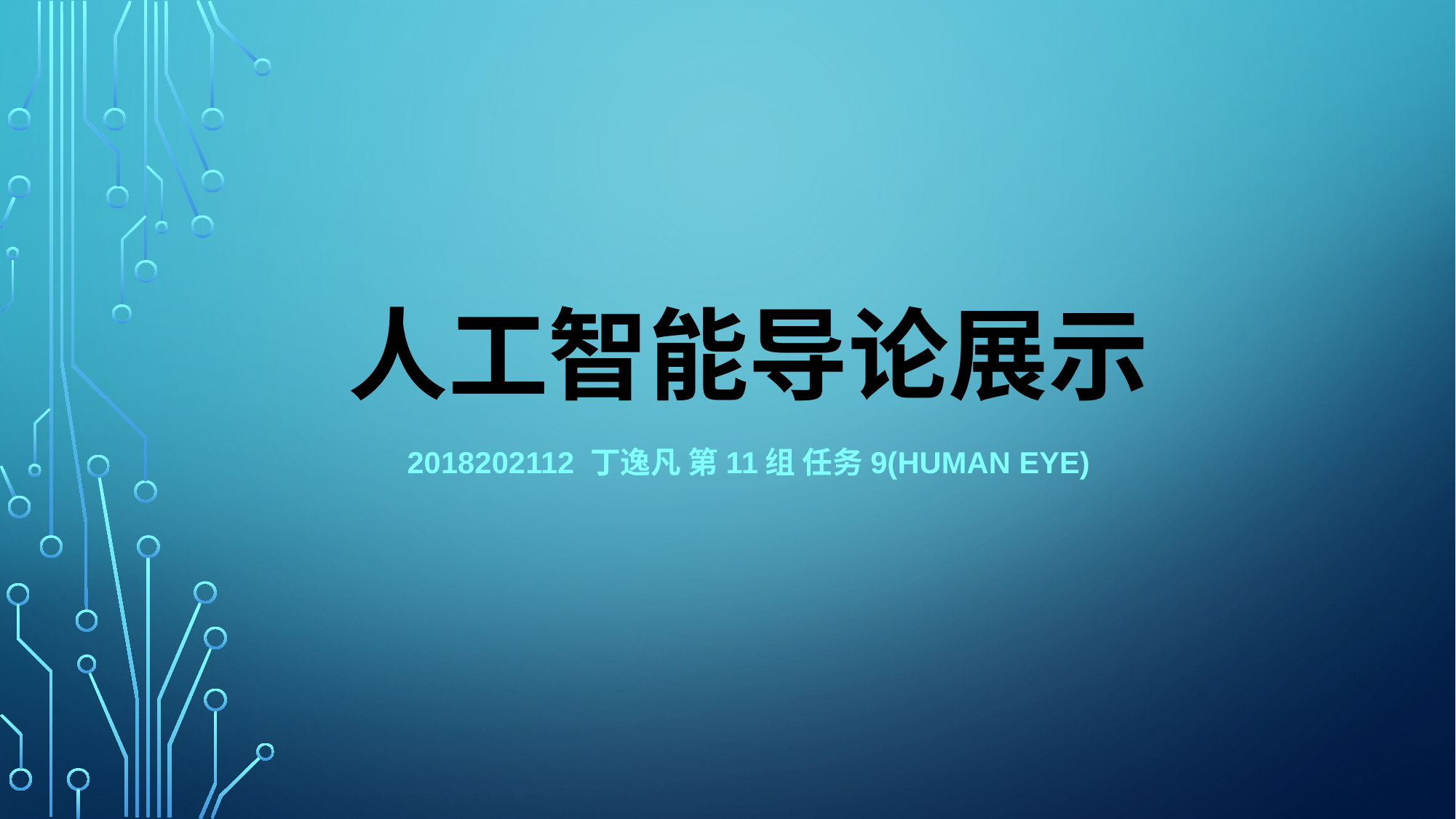

# 人工智能导论展示
2018202112 丁逸凡 第11组 任务9(human EYE)